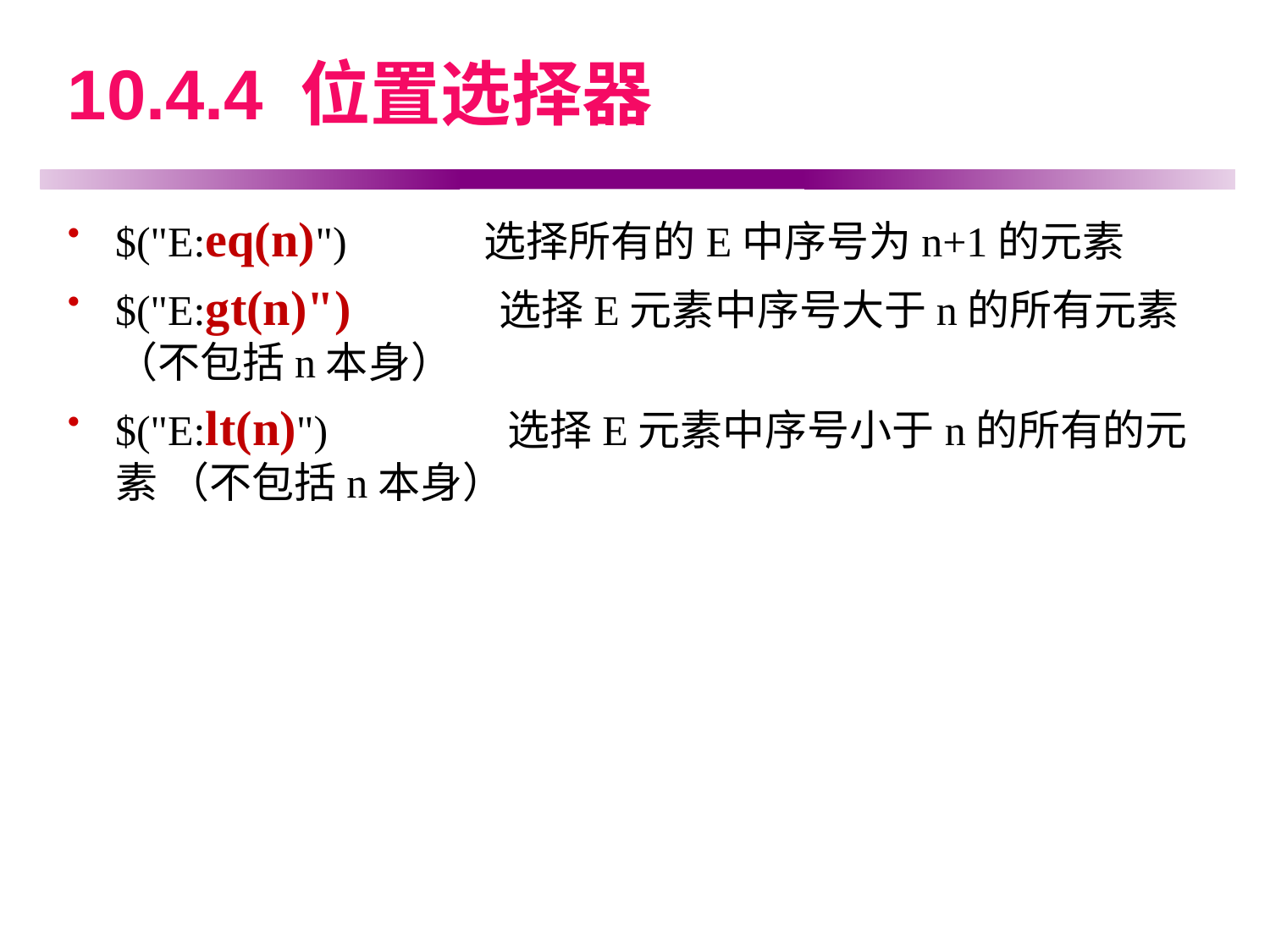

# 10.4.4 位置选择器
$("E:eq(n)")            选择所有的E中序号为n+1的元素
$("E:gt(n)")             选择E元素中序号大于n的所有元素 （不包括n本身）
$("E:lt(n)")                选择E元素中序号小于n的所有的元素 （不包括n本身）